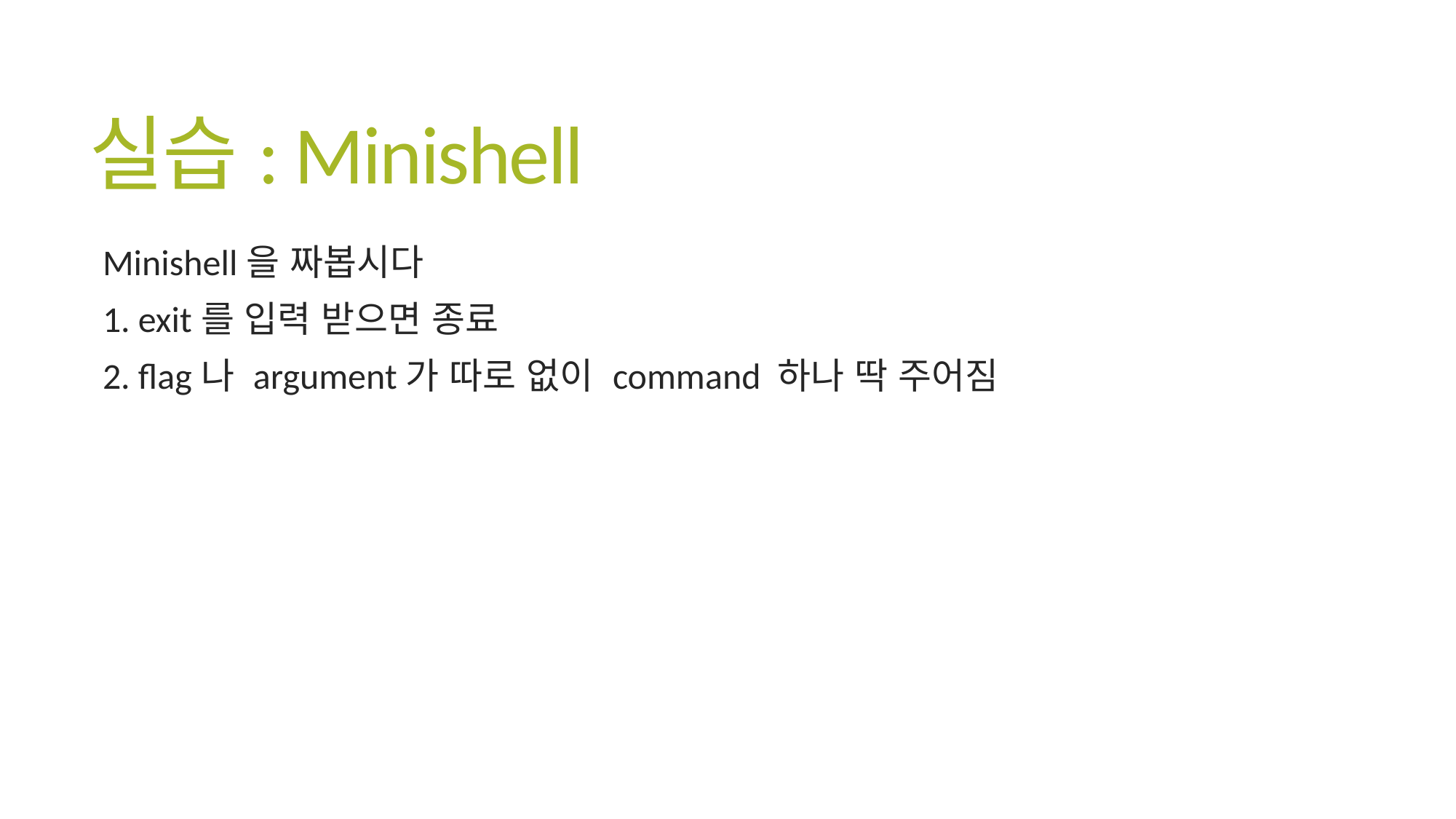

# 실습: Minishell
Minishell을 짜봅시다
1. exit를 입력 받으면 종료
2. flag나 argument가 따로 없이 command 하나 딱 주어짐